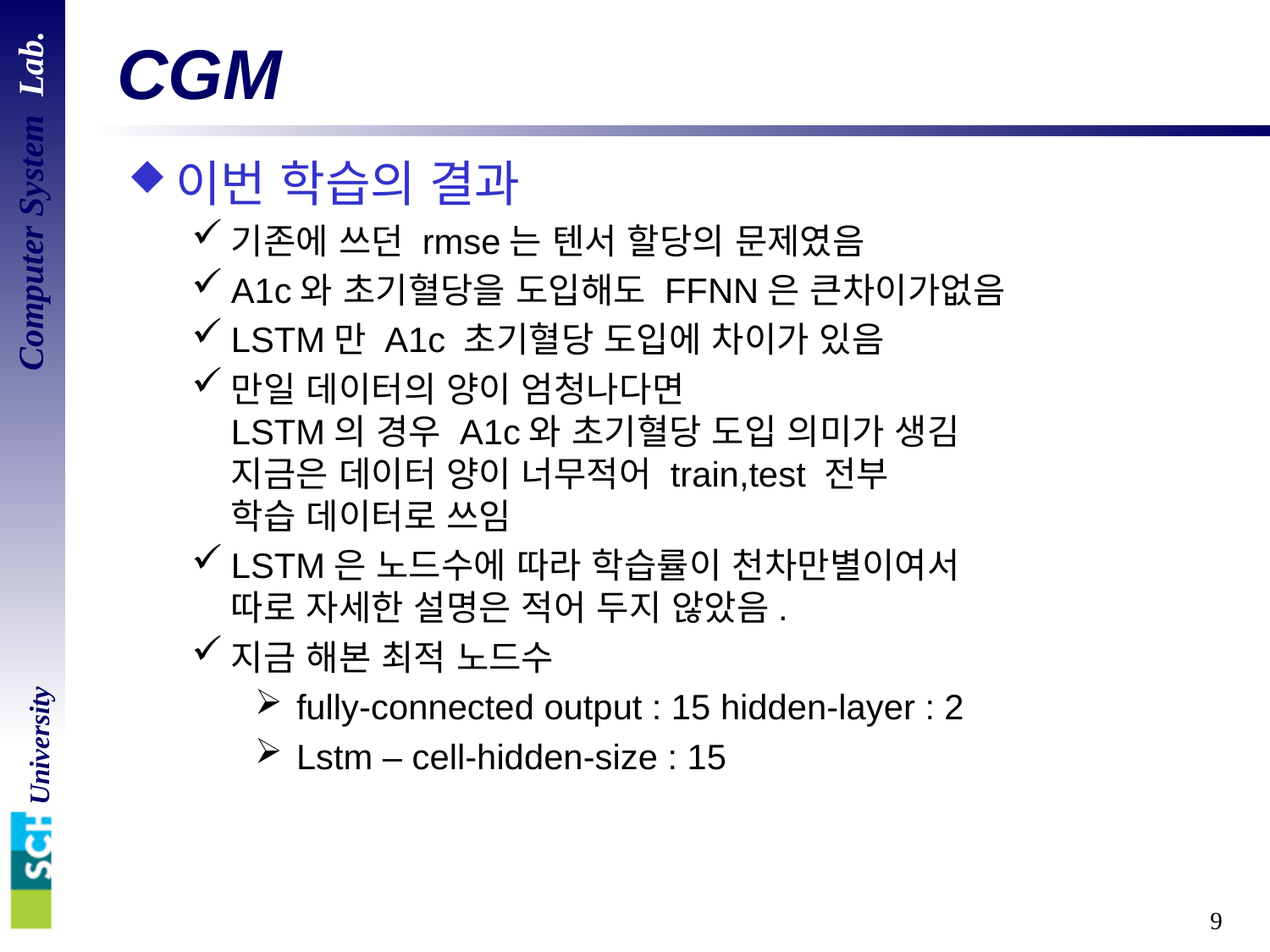

# CGM

이번 학습의 결과
기존에 쓰던 rmse는 텐서 할당의 문제였음
A1c와 초기혈당을 도입해도 FFNN은 큰차이가없음
LSTM만 A1c 초기혈당 도입에 차이가 있음
만일 데이터의 양이 엄청나다면
LSTM의 경우 A1c와 초기혈당 도입 의미가 생김
지금은 데이터 양이 너무적어 train,test 전부
학습 데이터로 쓰임
LSTM은 노드수에 따라 학습률이 천차만별이여서
따로 자세한 설명은 적어 두지 않았음.
지금 해본 최적 노드수
 fully-connected output : 15 hidden-layer : 2
 Lstm – cell-hidden-size : 15